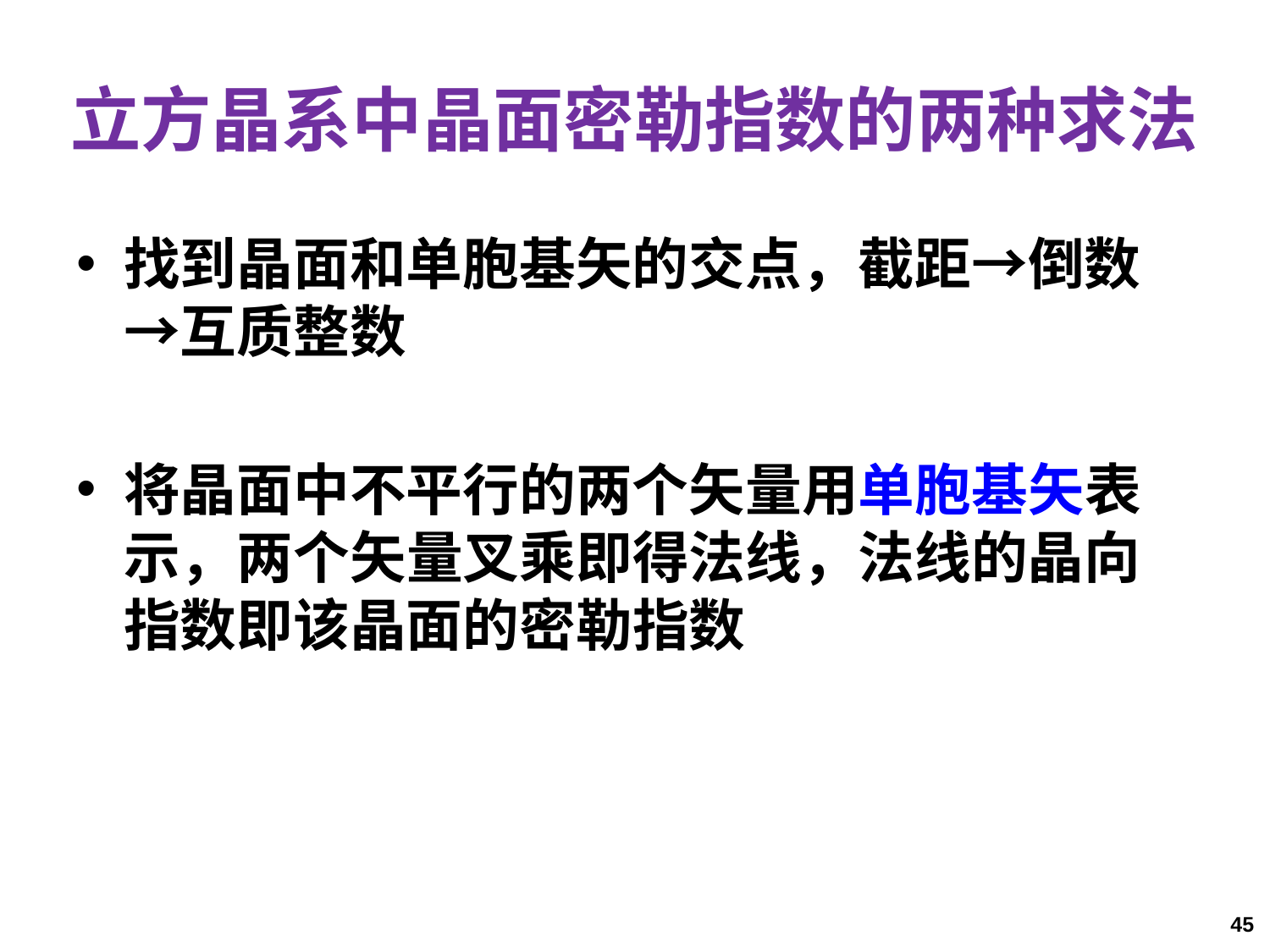

# 立方晶系中晶面密勒指数的两种求法
找到晶面和单胞基矢的交点，截距→倒数→互质整数

将晶面中不平行的两个矢量用单胞基矢表示，两个矢量叉乘即得法线，法线的晶向指数即该晶面的密勒指数
45